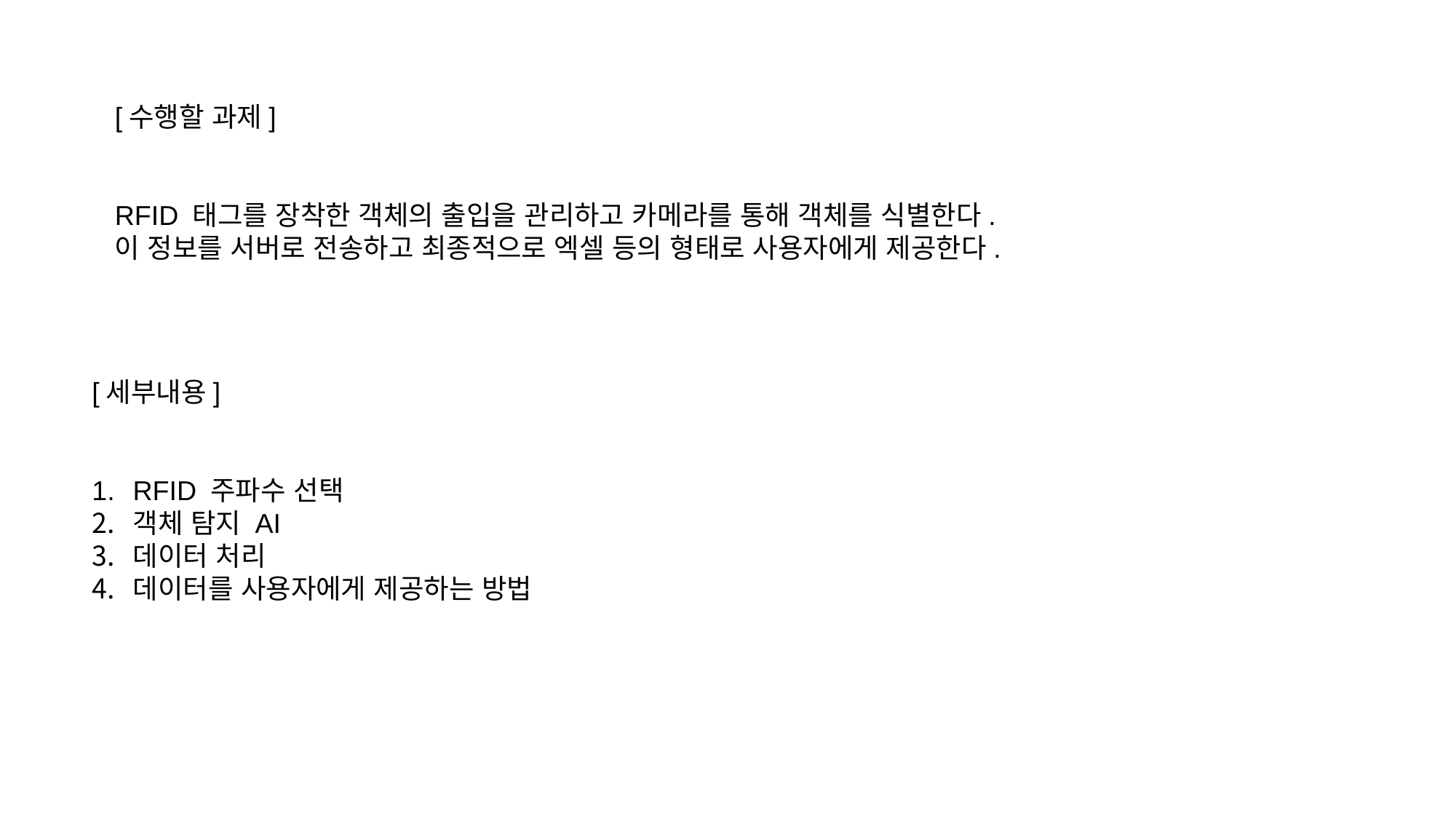

[수행할 과제]

RFID 태그를 장착한 객체의 출입을 관리하고 카메라를 통해 객체를 식별한다.
이 정보를 서버로 전송하고 최종적으로 엑셀 등의 형태로 사용자에게 제공한다.
[세부내용]

RFID 주파수 선택
객체 탐지 AI
데이터 처리
데이터를 사용자에게 제공하는 방법